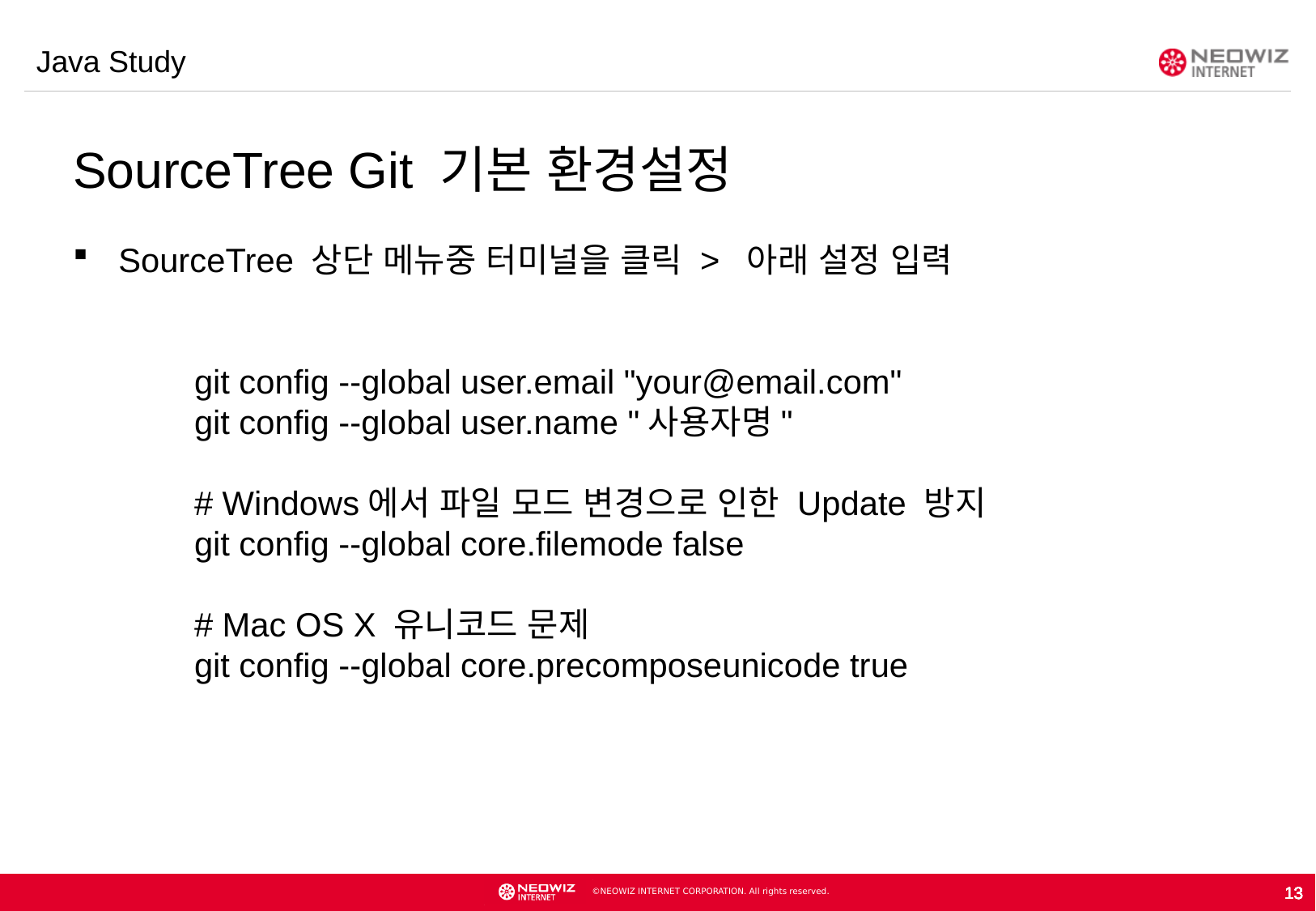

Java Study

SourceTree Git 기본 환경설정

SourceTree 상단 메뉴중 터미널을 클릭 >  아래 설정 입력

git config --global user.email "your@email.com"
git config --global user.name "사용자명"

# Windows에서 파일 모드 변경으로 인한 Update 방지
git config --global core.filemode false

# Mac OS X 유니코드 문제
git config --global core.precomposeunicode true

13
13
13
13
13
13
13
13
13
13